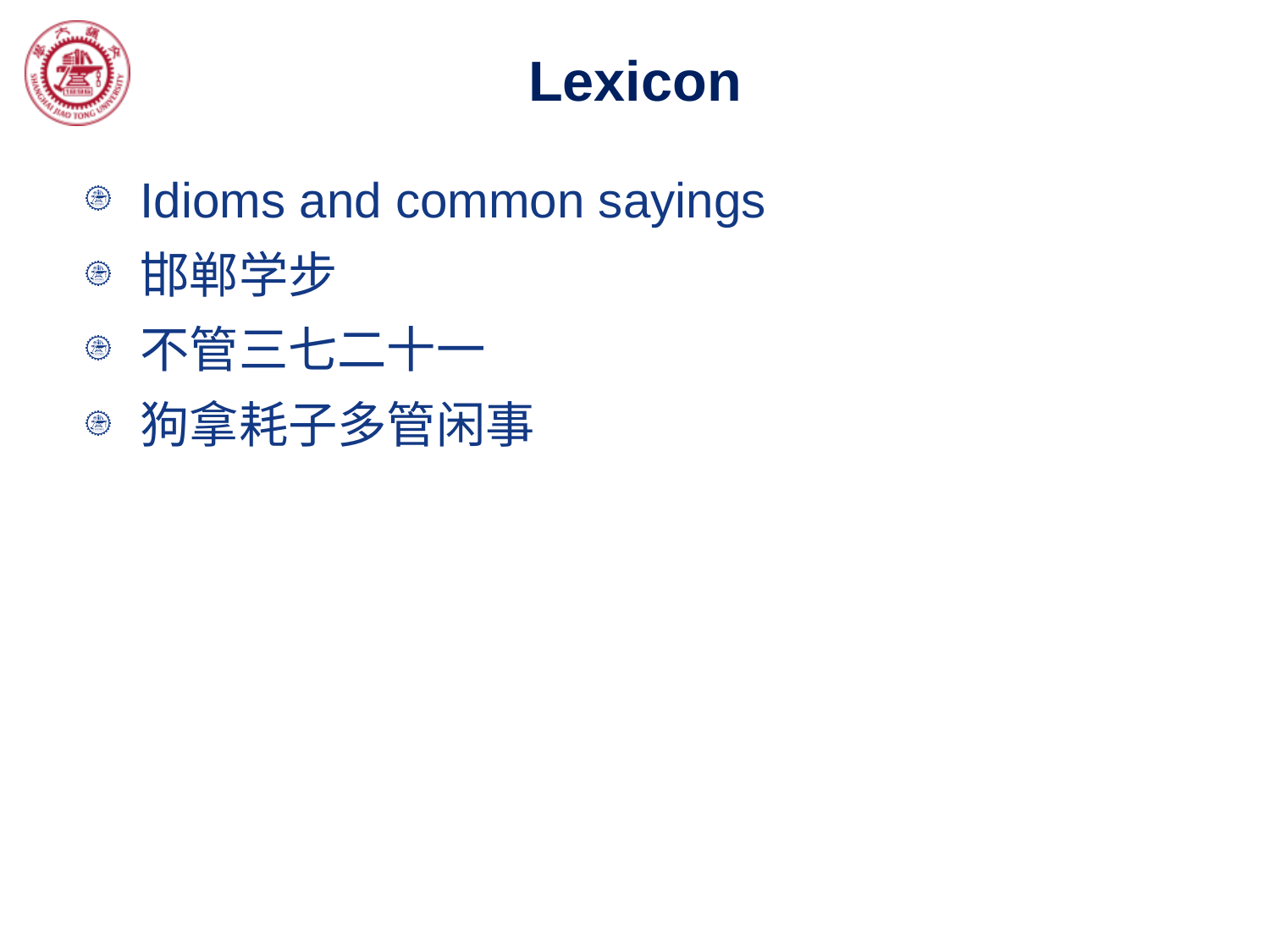

# Lexicon
Idioms and common sayings
邯郸学步
不管三七二十一
狗拿耗子多管闲事